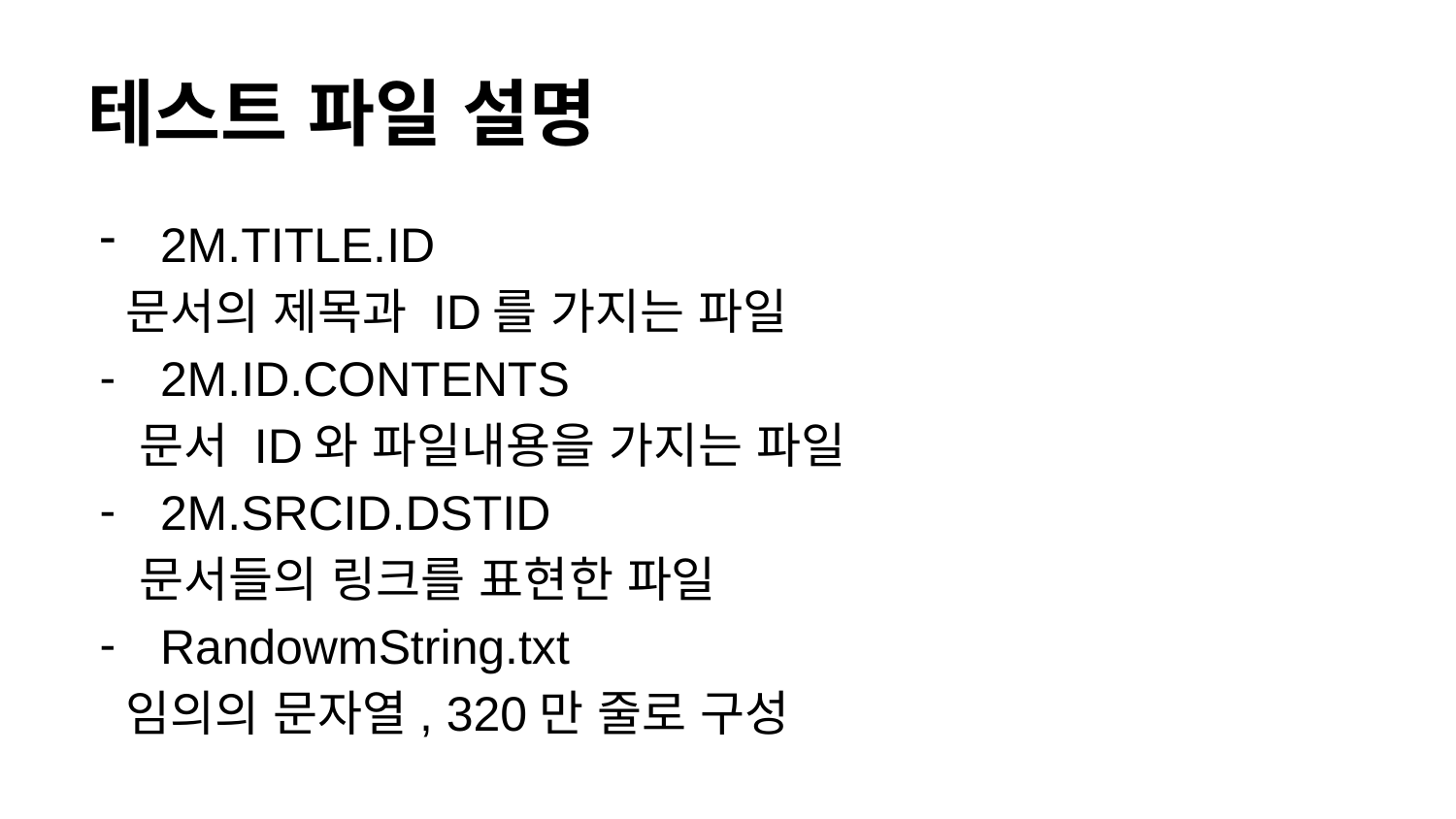

# 테스트 파일 설명
2M.TITLE.ID
  문서의 제목과 ID를 가지는 파일
2M.ID.CONTENTS
   문서 ID와 파일내용을 가지는 파일
2M.SRCID.DSTID
   문서들의 링크를 표현한 파일
RandowmString.txt
  임의의 문자열, 320만 줄로 구성